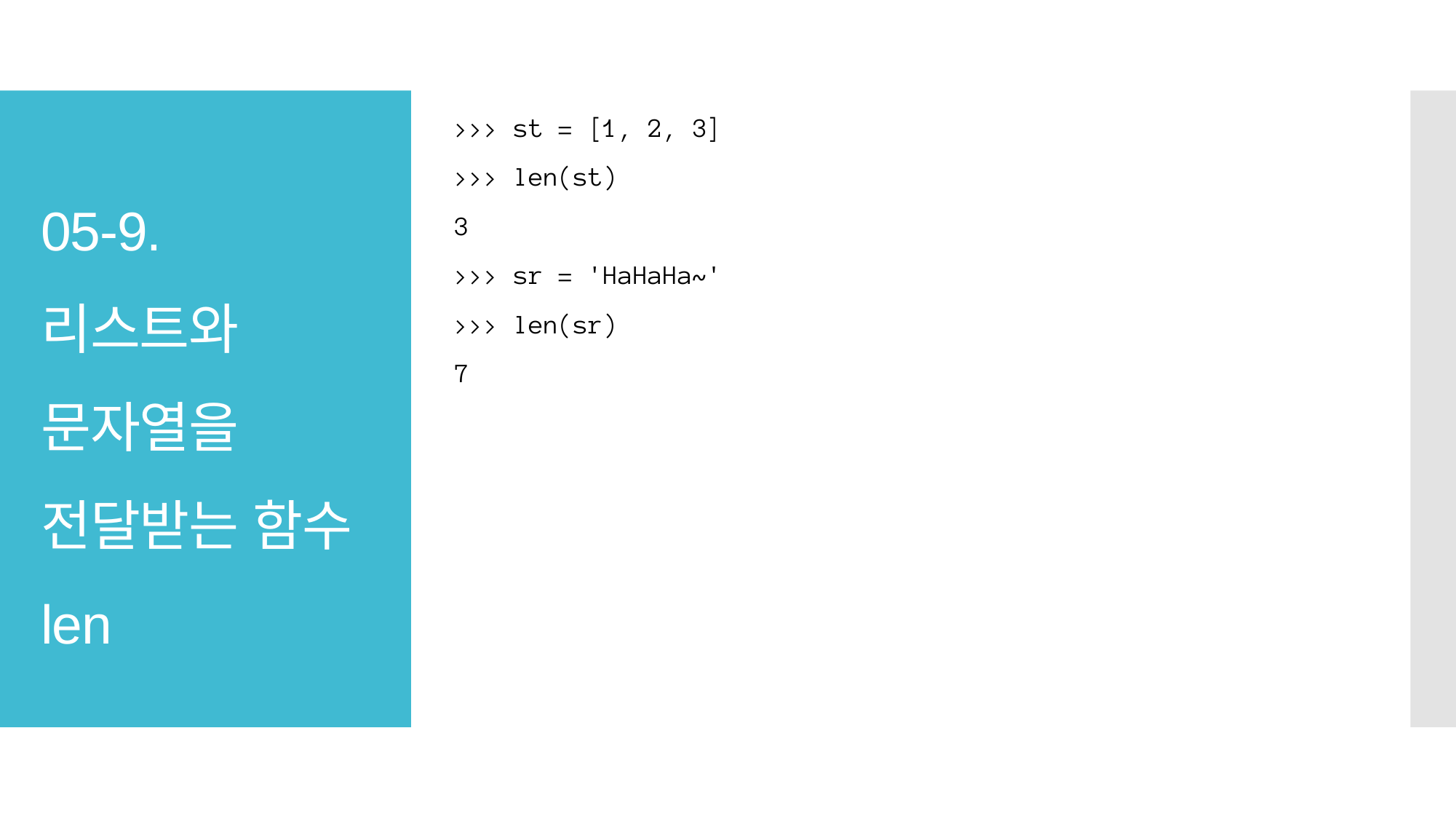

>>> st = [1, 2, 3]
>>> len(st)
3
>>> sr = 'HaHaHa~'
>>> len(sr)
7
# 05-9. 리스트와 문자열을 전달받는 함수 len